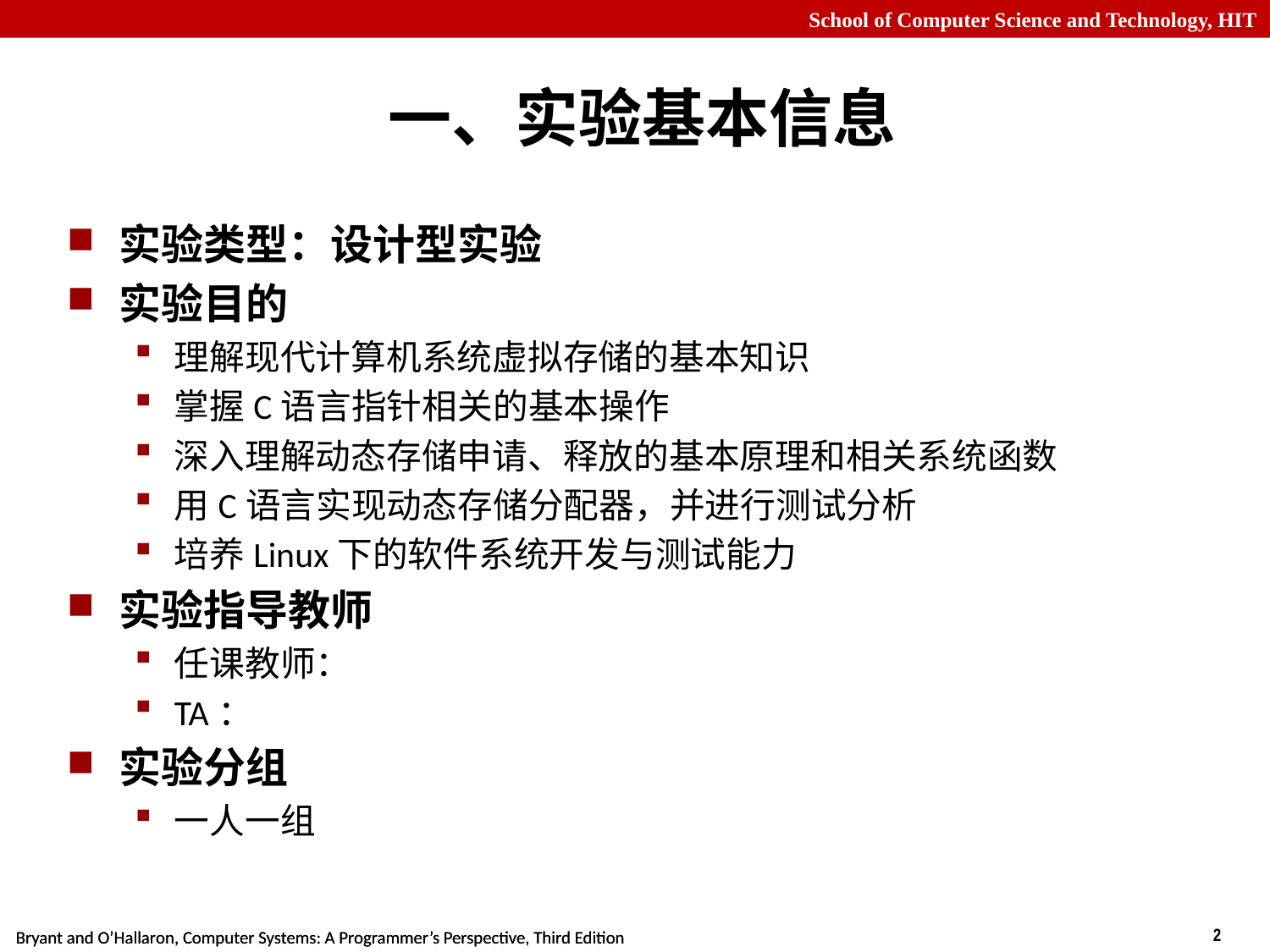

# 一、实验基本信息
实验类型：设计型实验
实验目的
理解现代计算机系统虚拟存储的基本知识
掌握C语言指针相关的基本操作
深入理解动态存储申请、释放的基本原理和相关系统函数
用C语言实现动态存储分配器，并进行测试分析
培养Linux下的软件系统开发与测试能力
实验指导教师
任课教师：
TA：
实验分组
一人一组